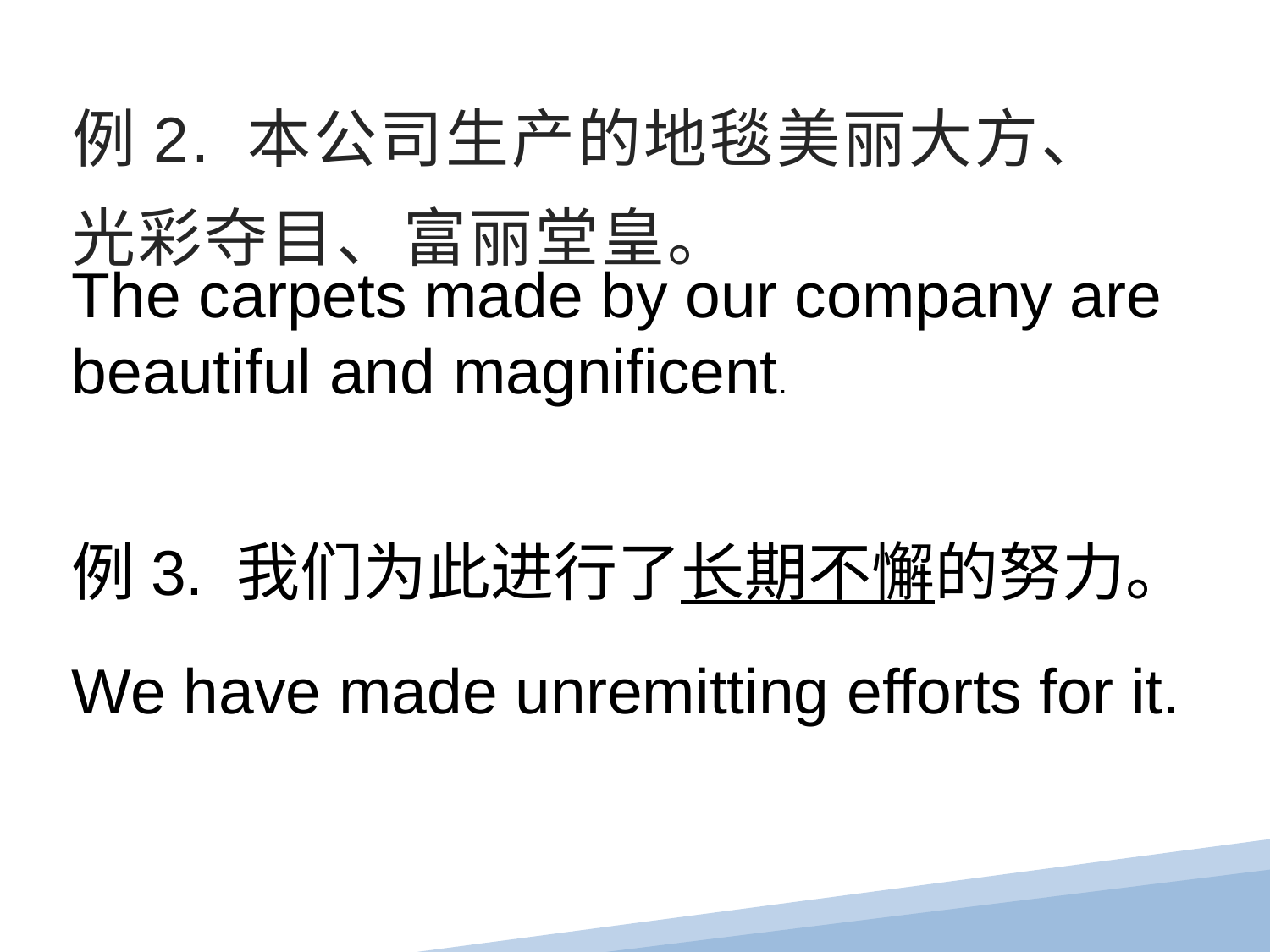

例2. 本公司生产的地毯美丽大方、光彩夺目、富丽堂皇。
The carpets made by our company are beautiful and magnificent.
例3. 我们为此进行了长期不懈的努力。
We have made unremitting efforts for it.